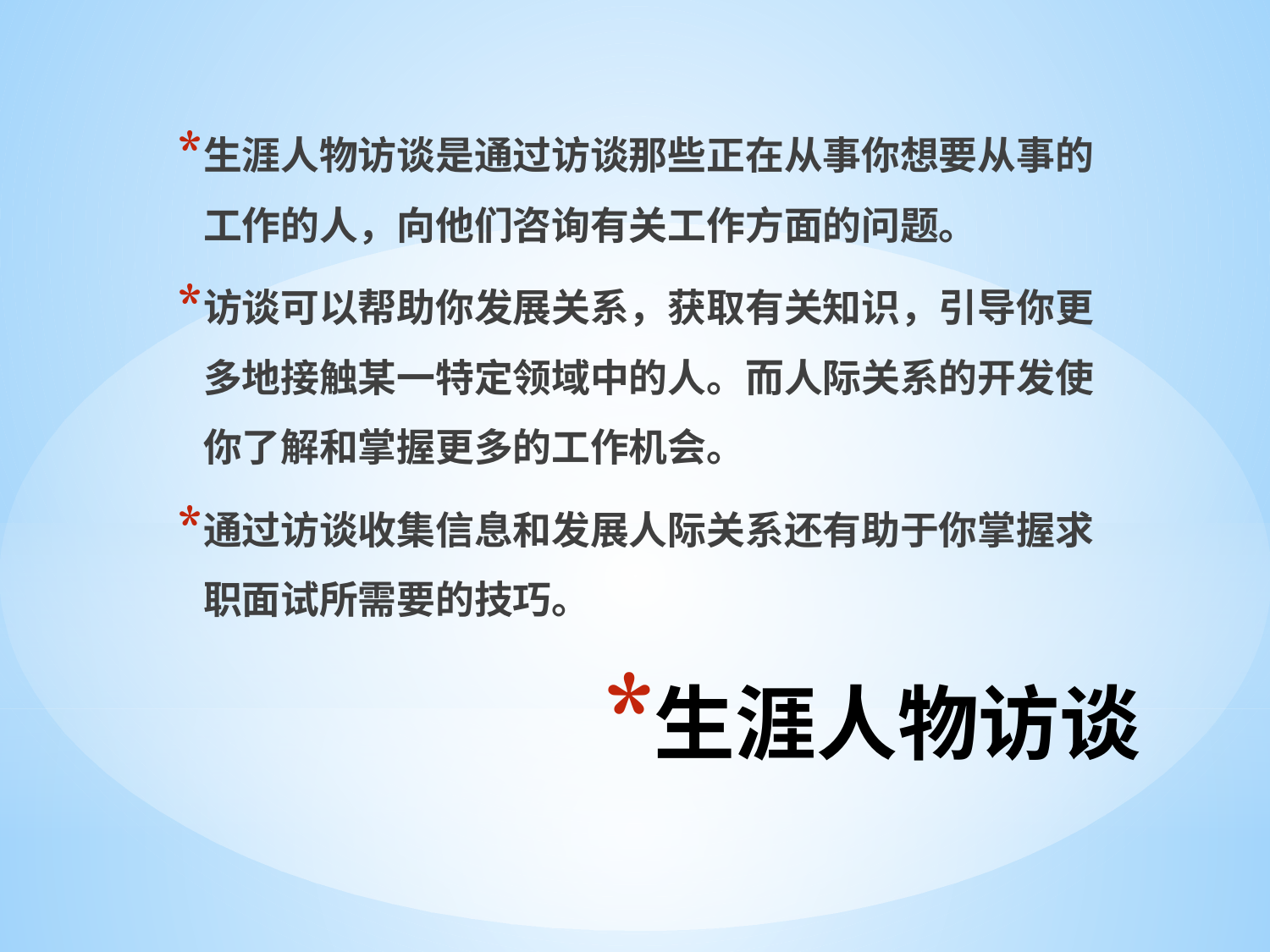

生涯人物访谈是通过访谈那些正在从事你想要从事的工作的人，向他们咨询有关工作方面的问题。
访谈可以帮助你发展关系，获取有关知识，引导你更多地接触某一特定领域中的人。而人际关系的开发使你了解和掌握更多的工作机会。
通过访谈收集信息和发展人际关系还有助于你掌握求职面试所需要的技巧。

# 生涯人物访谈